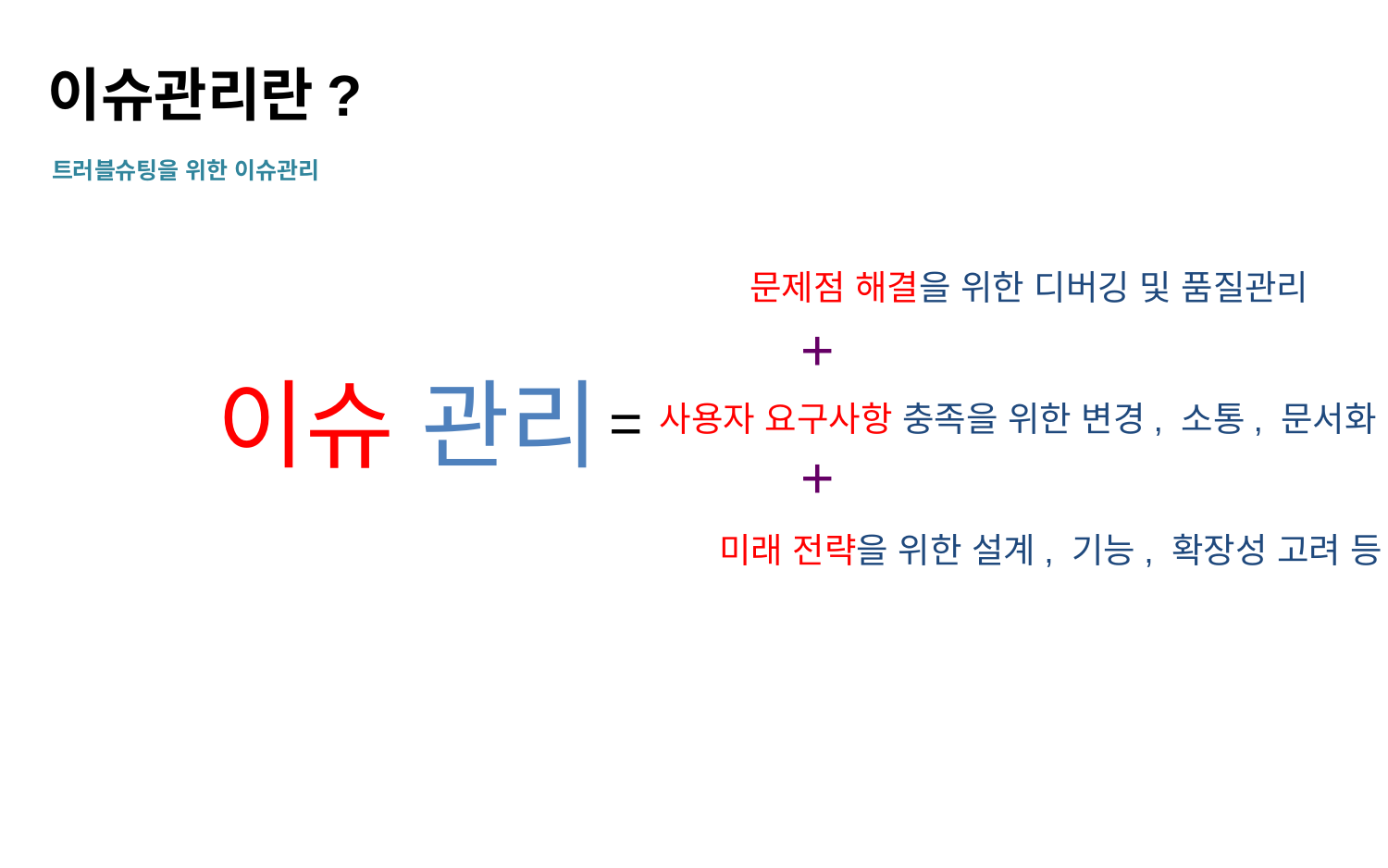

이슈관리란?
트러블슈팅을 위한 이슈관리
문제점 해결을 위한 디버깅 및 품질관리
+
이슈 관리
=
사용자 요구사항 충족을 위한 변경, 소통, 문서화
+
미래 전략을 위한 설계, 기능, 확장성 고려 등